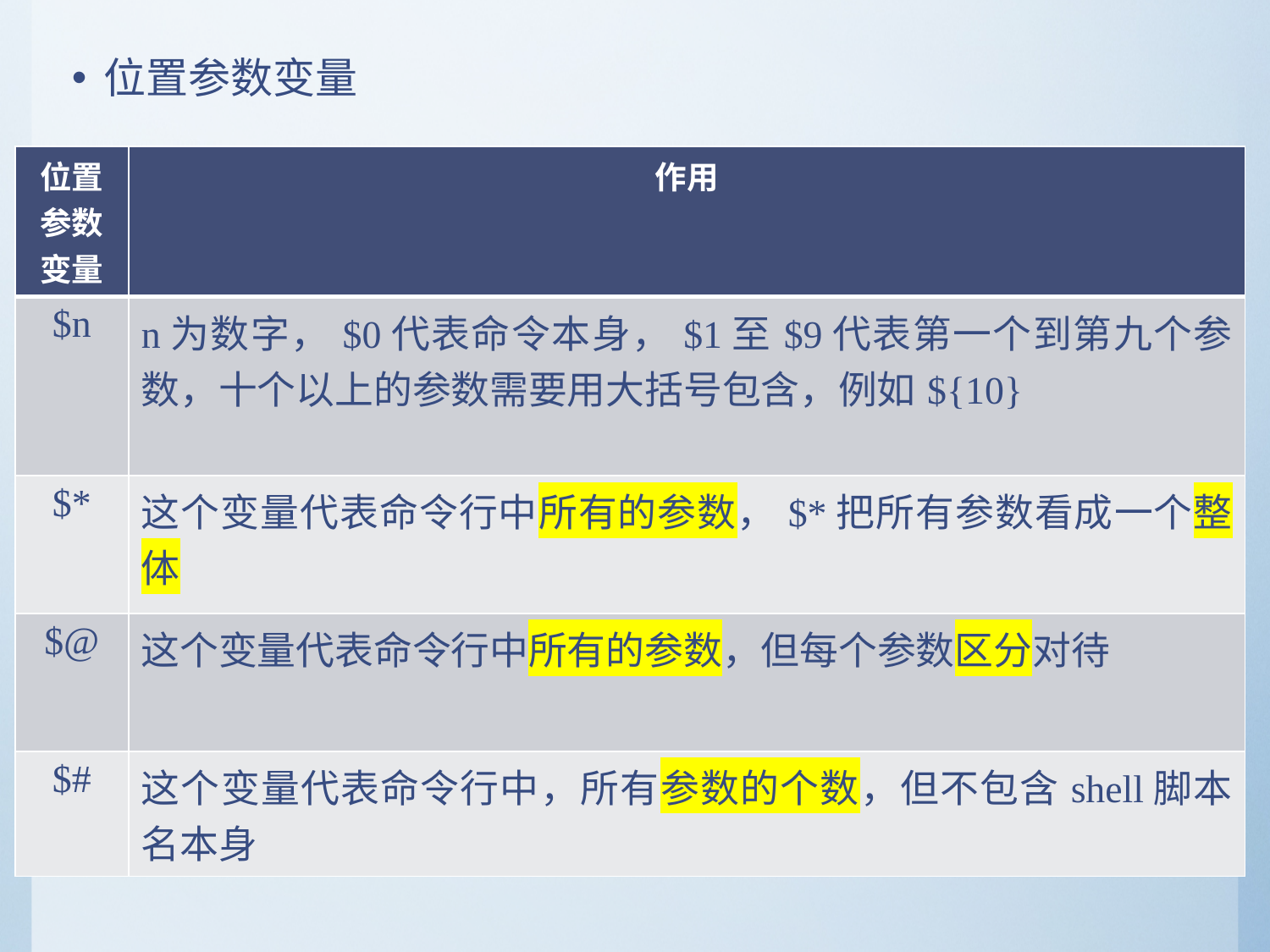

位置参数变量

| 位置参数变量 | 作用 |
| --- | --- |
| $n | n为数字，$0代表命令本身，$1至$9代表第一个到第九个参数，十个以上的参数需要用大括号包含，例如${10} |
| $\* | 这个变量代表命令行中所有的参数，$\*把所有参数看成一个整体 |
| $@ | 这个变量代表命令行中所有的参数，但每个参数区分对待 |
| $# | 这个变量代表命令行中，所有参数的个数，但不包含shell脚本名本身 |